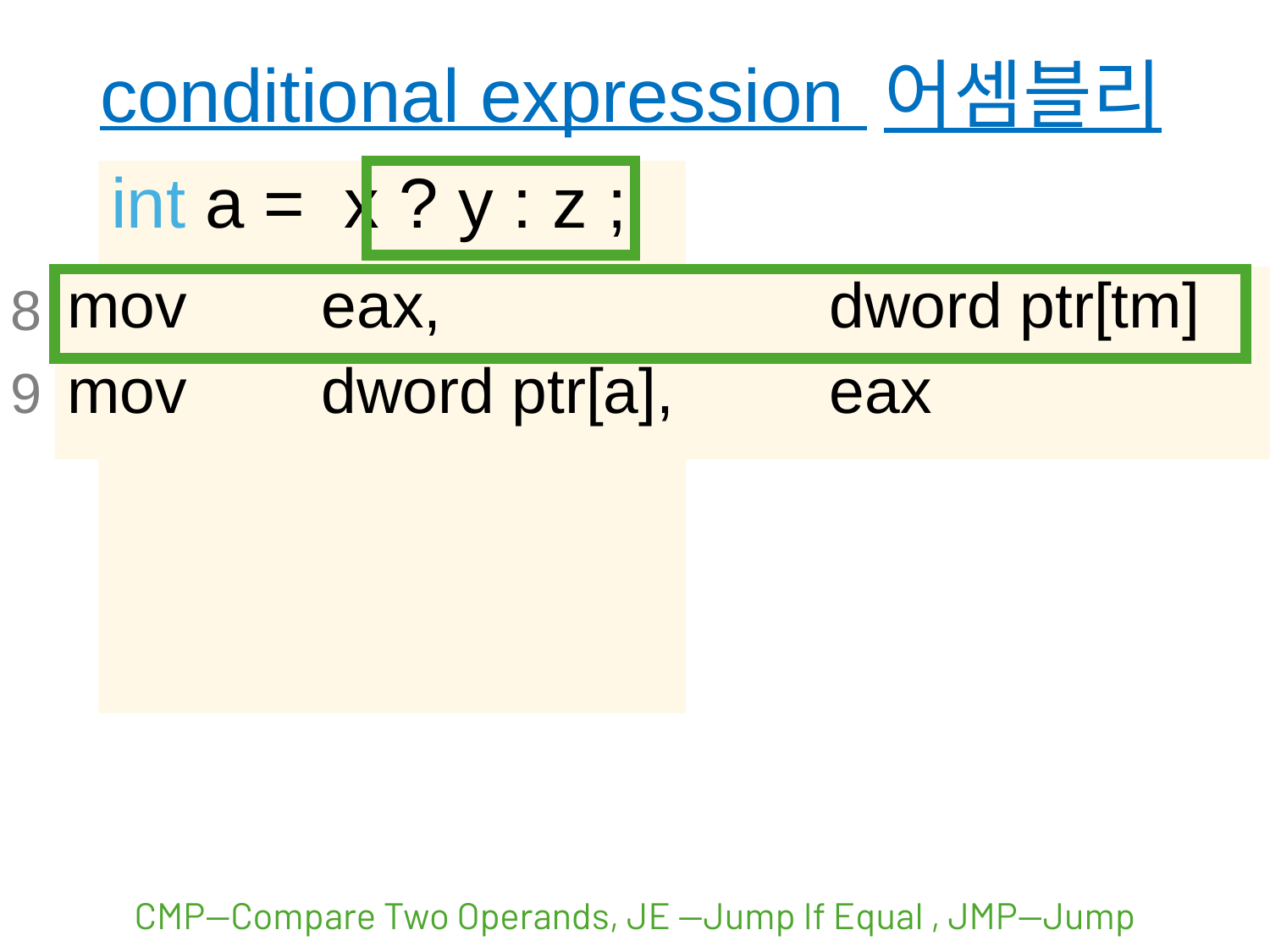

# conditional expression 어셈블리
int a =  x ? y : z ;

mov		eax, 			dword ptr[tm]
mov		dword ptr[a],		eax

8
9
CMP—Compare Two Operands, JE —Jump If Equal , JMP—Jump